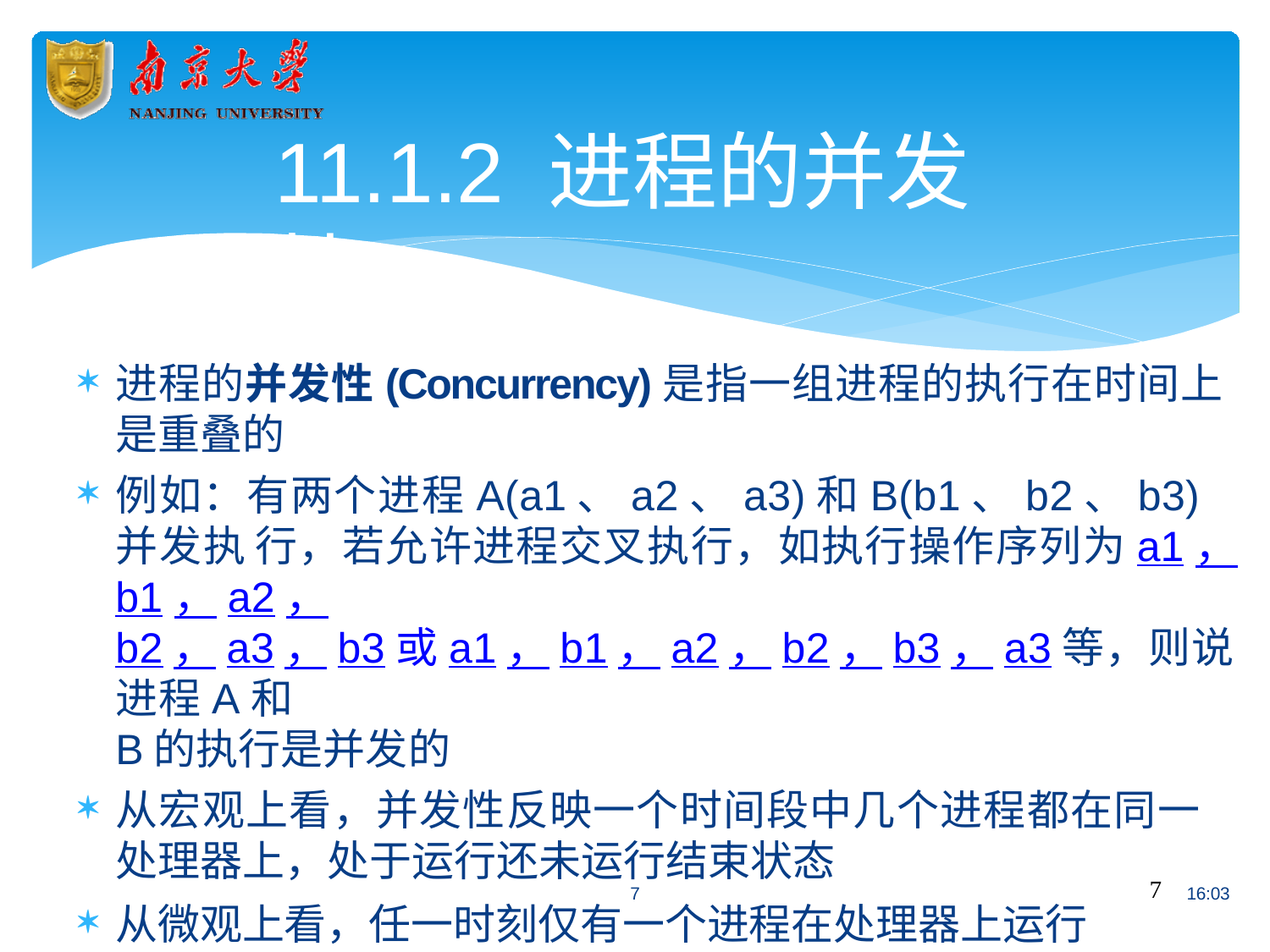

# 11.1.2 进程的并发性

进程的并发性(Concurrency)是指一组进程的执行在时间上
是重叠的
例如：有两个进程A(a1、a2、a3)和B(b1、b2、b3)并发执 行，若允许进程交叉执行，如执行操作序列为a1，b1，a2，
b2，a3，b3或a1，b1，a2，b2，b3，a3等，则说进程A和
B的执行是并发的
从宏观上看，并发性反映一个时间段中几个进程都在同一 处理器上，处于运行还未运行结束状态
从微观上看，任一时刻仅有一个进程在处理器上运行
7
7
16:03